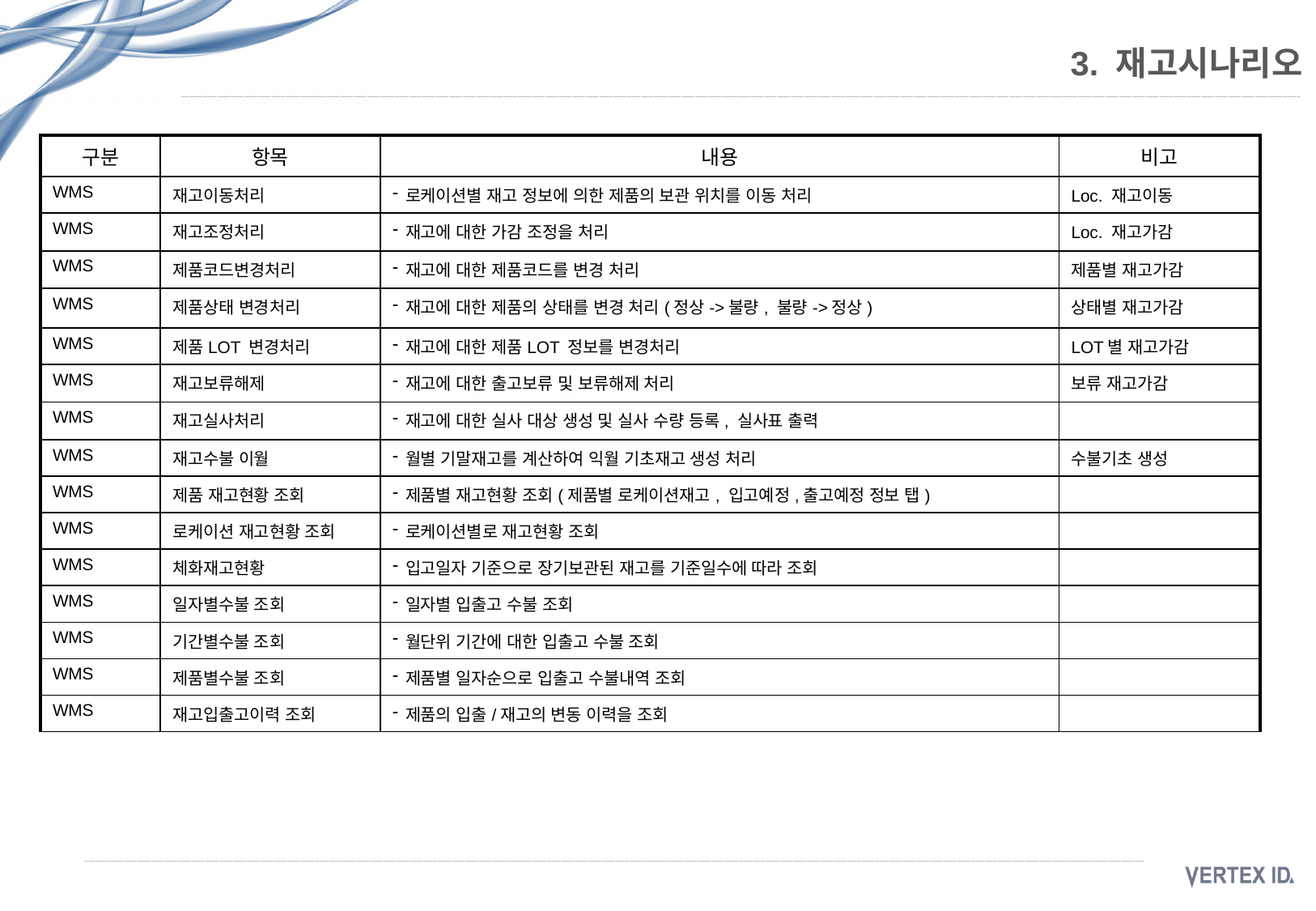

# 3. 재고시나리오
| 구분 | 항목 | 내용 | 비고 |
| --- | --- | --- | --- |
| WMS | 재고이동처리 | 로케이션별 재고 정보에 의한 제품의 보관 위치를 이동 처리 | Loc. 재고이동 |
| WMS | 재고조정처리 | 재고에 대한 가감 조정을 처리 | Loc. 재고가감 |
| WMS | 제품코드변경처리 | 재고에 대한 제품코드를 변경 처리 | 제품별 재고가감 |
| WMS | 제품상태 변경처리 | 재고에 대한 제품의 상태를 변경 처리(정상->불량, 불량->정상) | 상태별 재고가감 |
| WMS | 제품LOT 변경처리 | 재고에 대한 제품LOT 정보를 변경처리 | LOT별 재고가감 |
| WMS | 재고보류해제 | 재고에 대한 출고보류 및 보류해제 처리 | 보류 재고가감 |
| WMS | 재고실사처리 | 재고에 대한 실사 대상 생성 및 실사 수량 등록, 실사표 출력 |  |
| WMS | 재고수불 이월 | 월별 기말재고를 계산하여 익월 기초재고 생성 처리 | 수불기초 생성 |
| WMS | 제품 재고현황 조회 | 제품별 재고현황 조회(제품별 로케이션재고, 입고예정,출고예정 정보 탭) |  |
| WMS | 로케이션 재고현황 조회 | 로케이션별로 재고현황 조회 |  |
| WMS | 체화재고현황 | 입고일자 기준으로 장기보관된 재고를 기준일수에 따라 조회 |  |
| WMS | 일자별수불 조회 | 일자별 입출고 수불 조회 |  |
| WMS | 기간별수불 조회 | 월단위 기간에 대한 입출고 수불 조회 |  |
| WMS | 제품별수불 조회 | 제품별 일자순으로 입출고 수불내역 조회 |  |
| WMS | 재고입출고이력 조회 | 제품의 입출/재고의 변동 이력을 조회 |  |